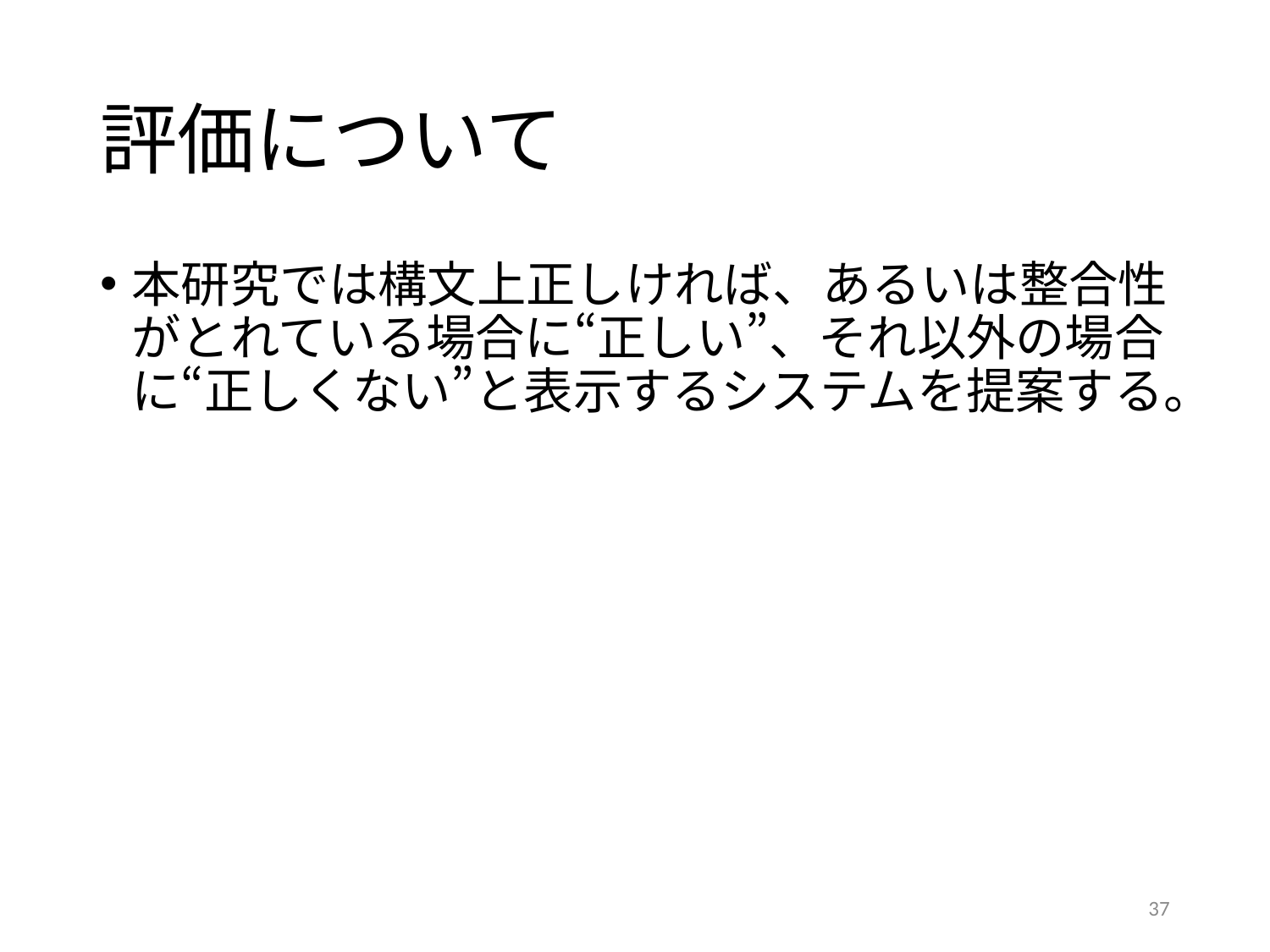

# 評価について
本研究では構文上正しければ、あるいは整合性がとれている場合に“正しい”、それ以外の場合に“正しくない”と表示するシステムを提案する。

37